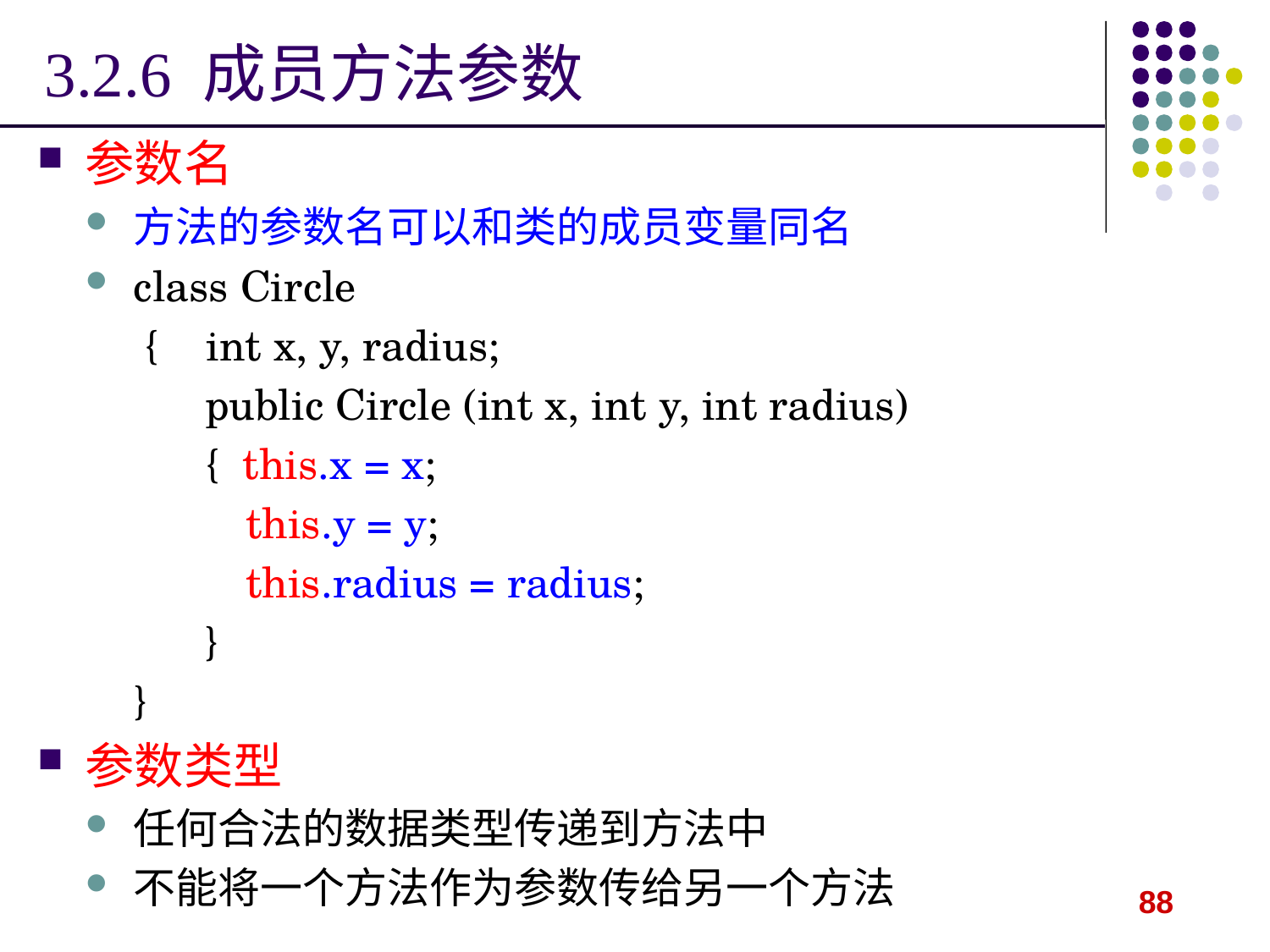

# 3.2.6 成员方法参数
参数名
方法的参数名可以和类的成员变量同名
class Circle
     {    int x, y, radius;
      public Circle (int x, int y, int radius)
      {  this.x = x;
	      this.y = y;
	      this.radius = radius;
      }
}
参数类型
任何合法的数据类型传递到方法中
不能将一个方法作为参数传给另一个方法